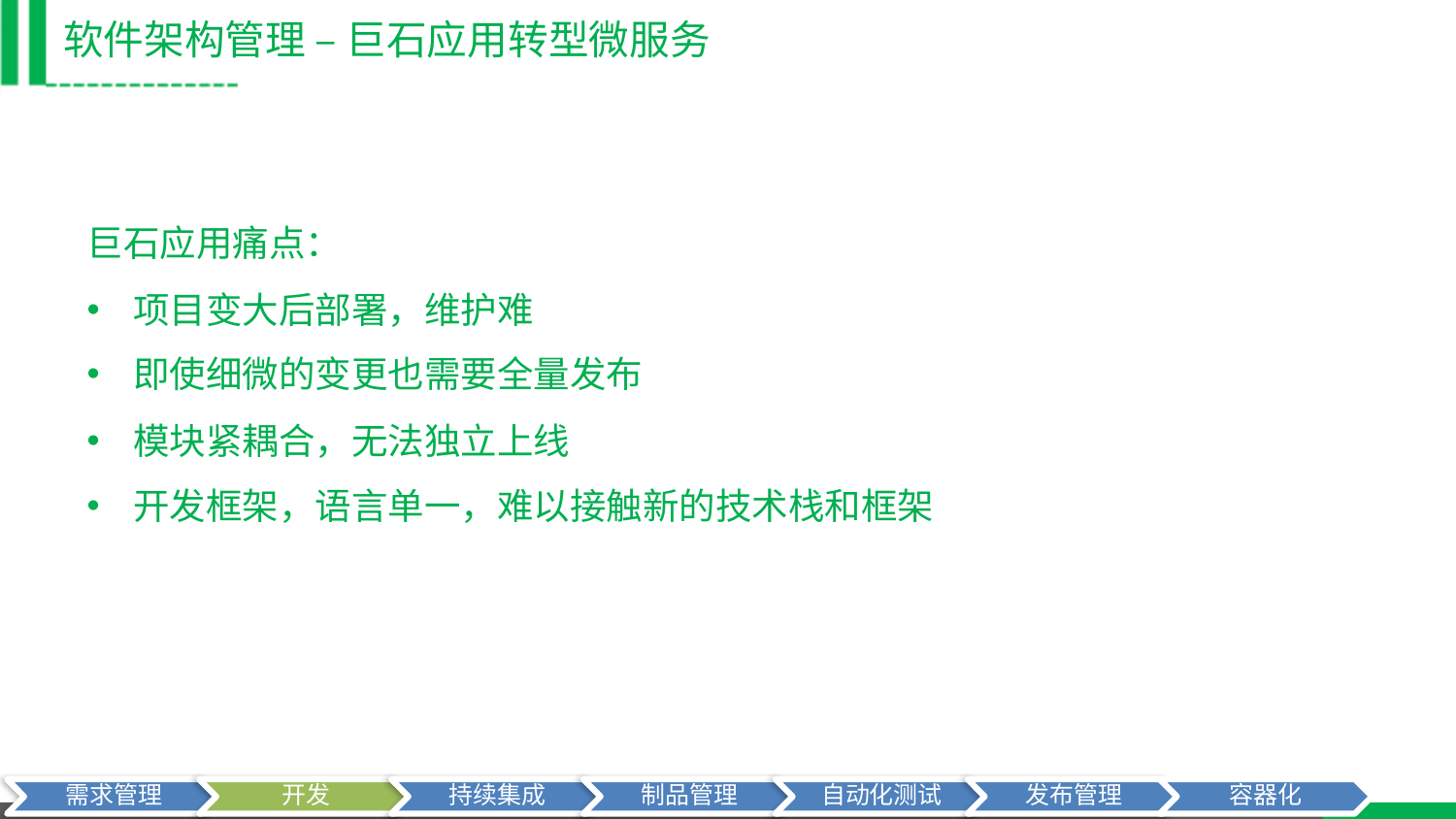

# 软件架构管理 – 巨石应用转型微服务
巨石应用痛点：
项目变大后部署，维护难
即使细微的变更也需要全量发布
模块紧耦合，无法独立上线
开发框架，语言单一，难以接触新的技术栈和框架

需求管理
开发
持续集成
制品管理
自动化测试
发布管理
容器化